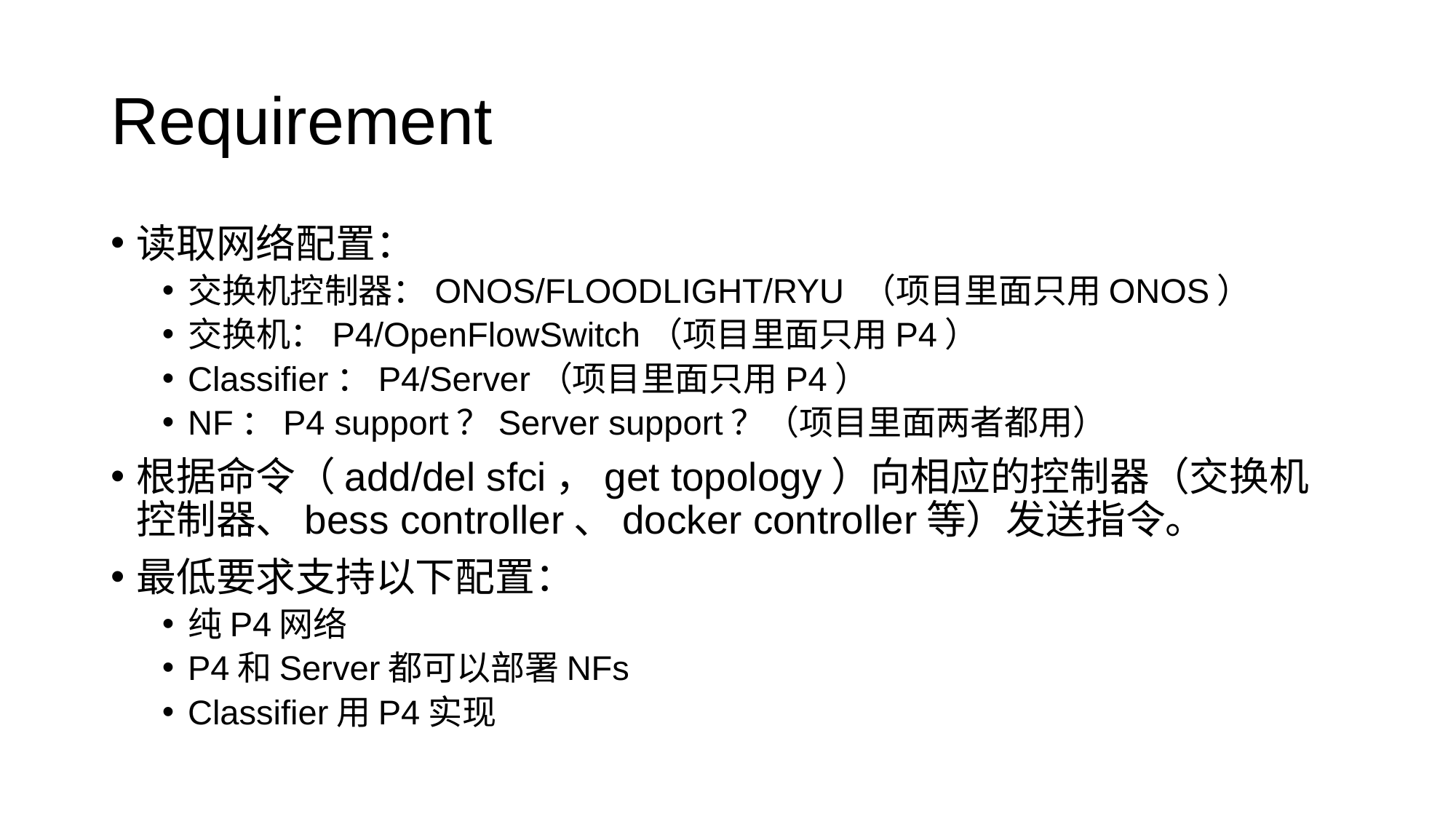

# Requirement
读取网络配置：
交换机控制器：ONOS/FLOODLIGHT/RYU （项目里面只用ONOS）
交换机：P4/OpenFlowSwitch（项目里面只用P4）
Classifier：P4/Server（项目里面只用P4）
NF：P4 support？Server support？（项目里面两者都用）
根据命令（add/del sfci，get topology）向相应的控制器（交换机控制器、bess controller、docker controller等）发送指令。
最低要求支持以下配置：
纯P4网络
P4和Server都可以部署NFs
Classifier用P4实现